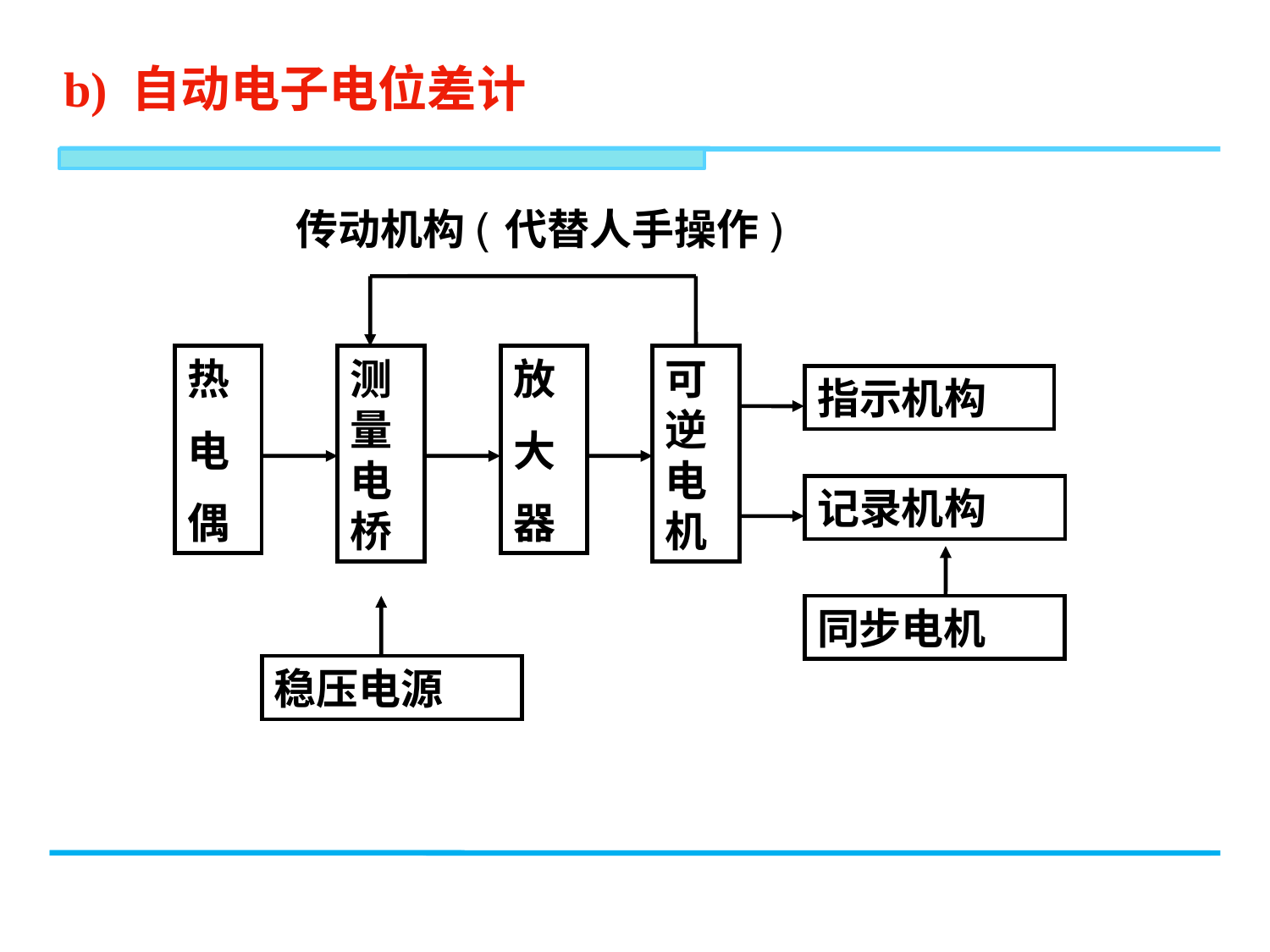

b) 自动电子电位差计
传动机构(代替人手操作)

热
电
偶
测量电桥
放
大
器
可逆电机
指示机构

记录机构

同步电机
稳压电源